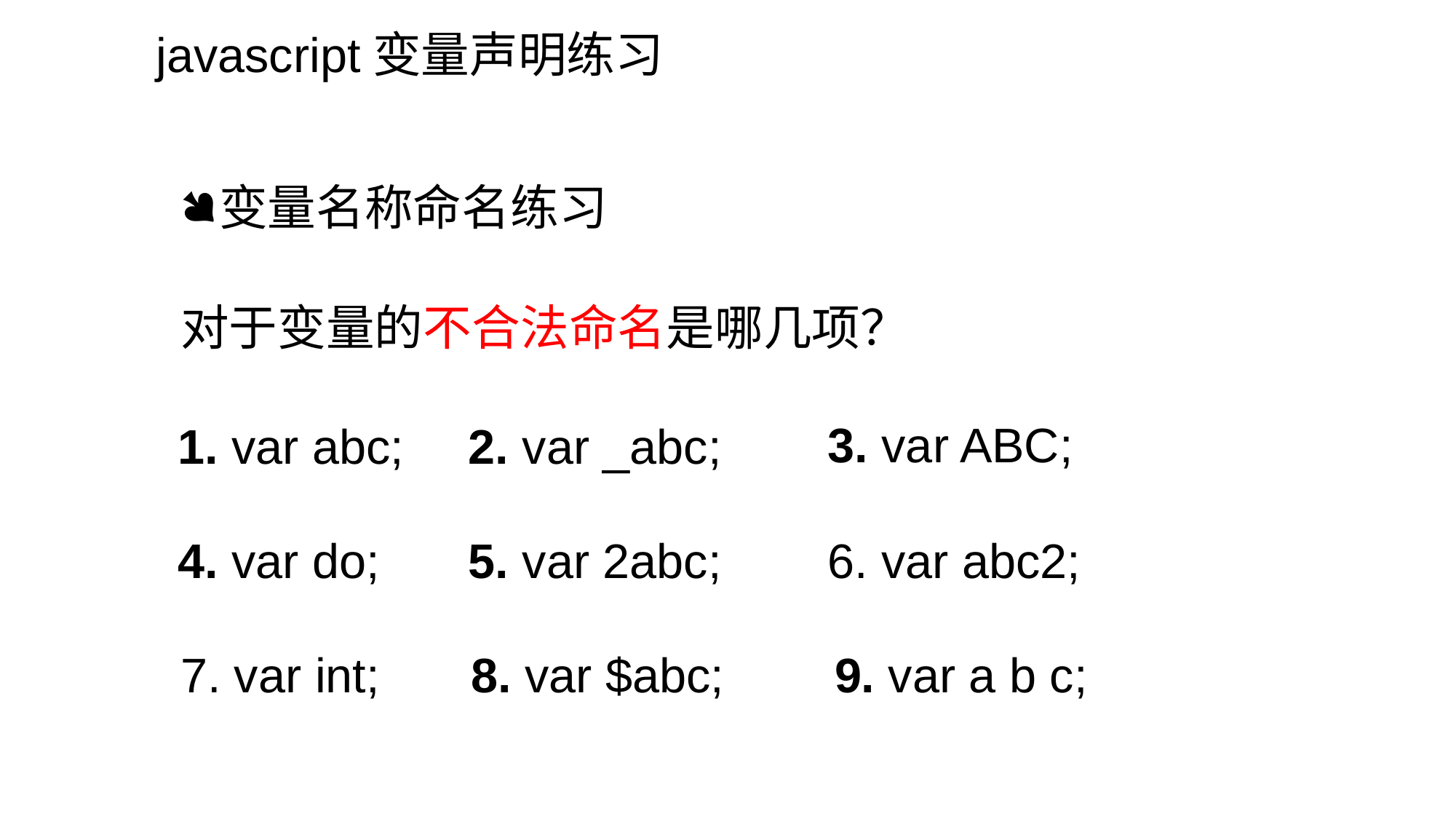

javascript变量声明练习
变量名称命名练习
对于变量的不合法命名是哪几项？
3. var ABC;
1. var abc;
2. var _abc;
4. var do;
6. var abc2;
5. var 2abc;
7. var int;
8. var $abc;
9. var a b c;